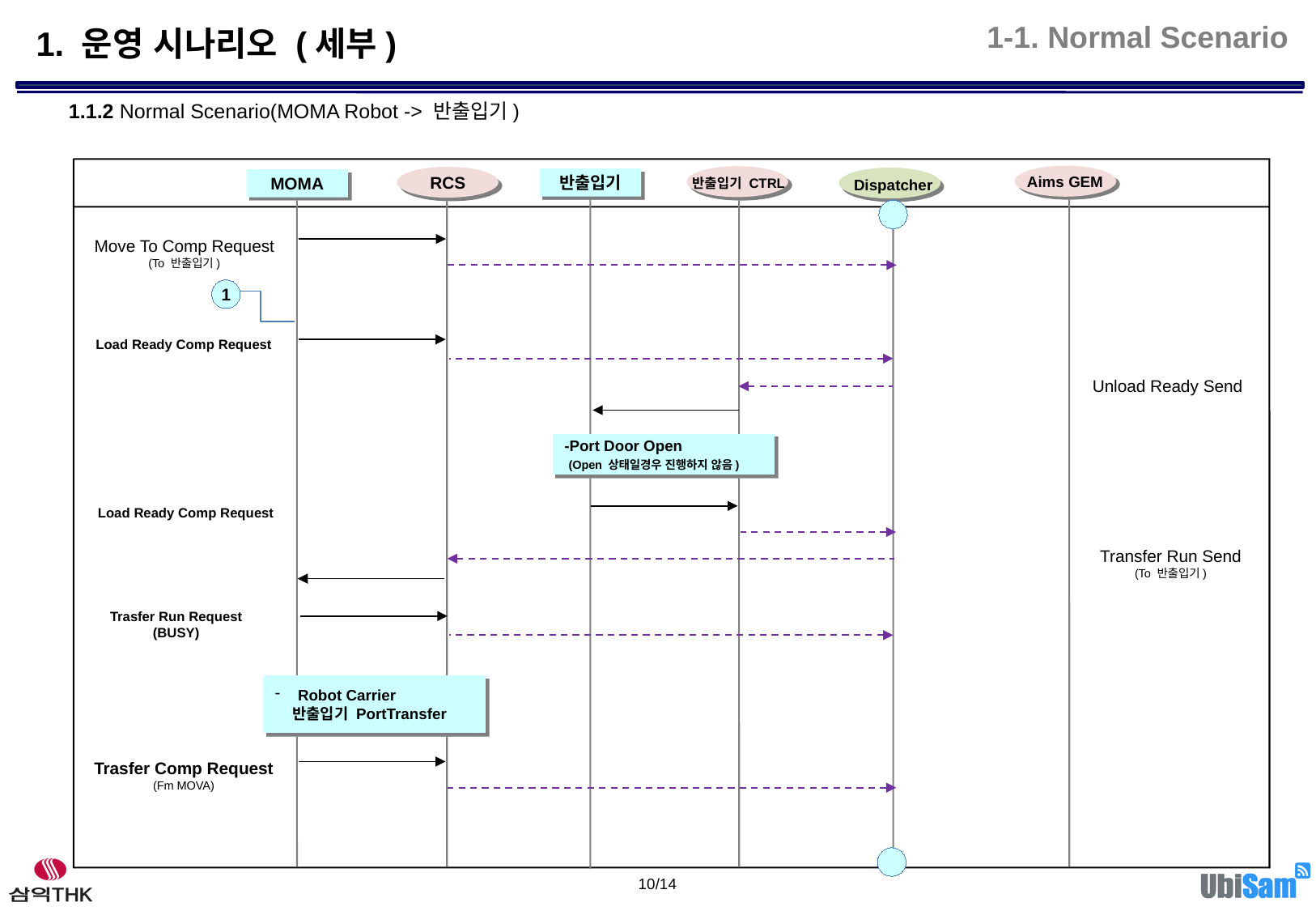

1-1. Normal Scenario
1. 운영 시나리오 (세부)

1.1.2 Normal Scenario(MOMA Robot -> 반출입기)

  Aims GEM

반출입기 CTRL
RCS

Dispatcher
반출입기
MOMA

Move To Comp Request
(To 반출입기)
1
Load Ready Comp Request
Unload Ready Send
-Port Door Open
 (Open 상태일경우 진행하지 않음)
Load Ready Comp Request
Transfer Run Send
(To 반출입기)
Trasfer Run Request
(BUSY)
Robot Carrier
    반출입기 PortTransfer
Trasfer Comp Request
(Fm MOVA)